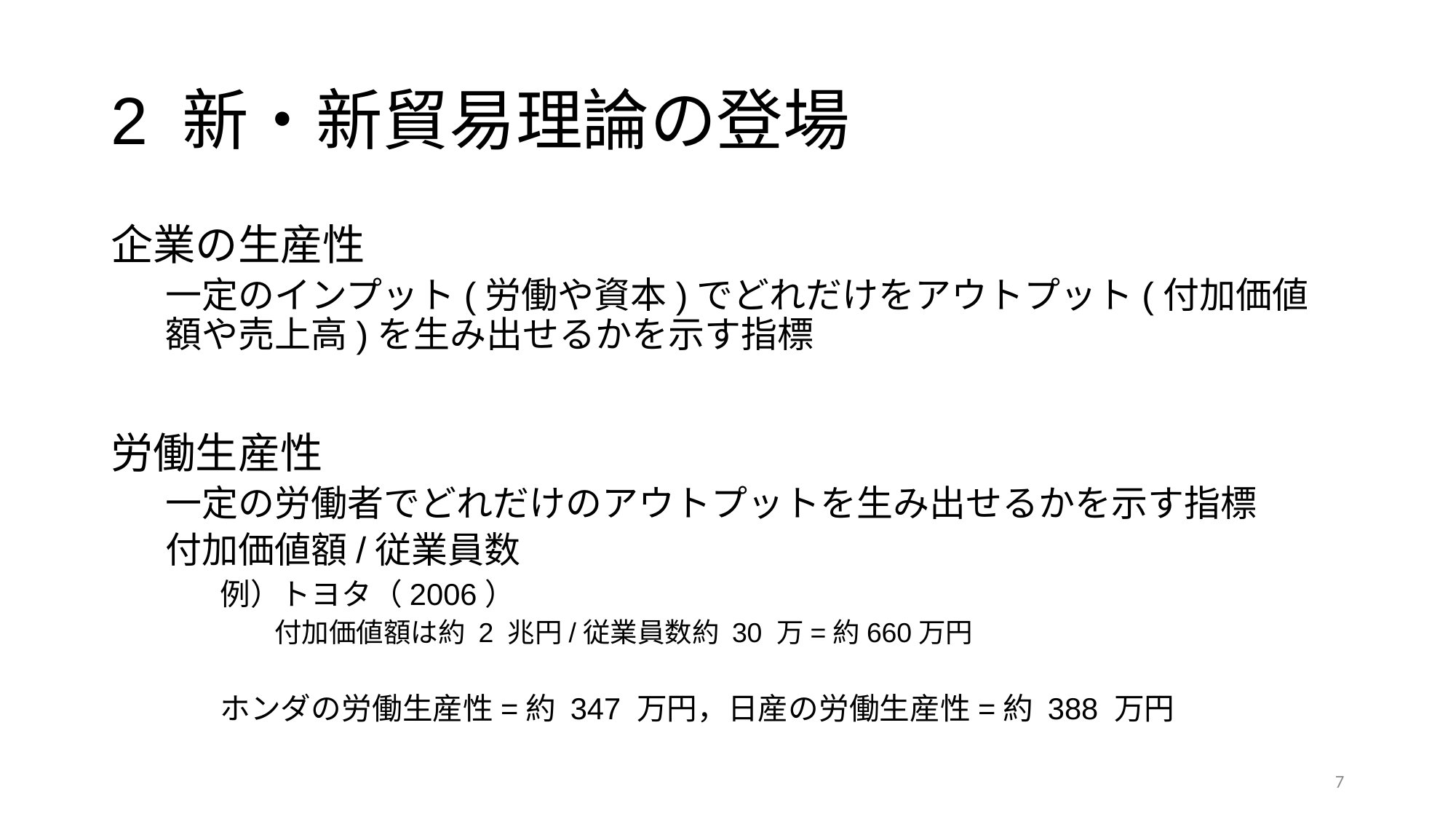

# 2 新・新貿易理論の登場
企業の生産性
一定のインプット(労働や資本)でどれだけをアウトプット(付加価値額や売上高)を生み出せるかを示す指標

労働生産性
一定の労働者でどれだけのアウトプットを生み出せるかを示す指標
付加価値額/従業員数
例）トヨタ（2006）
付加価値額は約 2 兆円/従業員数約 30 万=約660万円

ホンダの労働生産性=約 347 万円，日産の労働生産性=約 388 万円
7